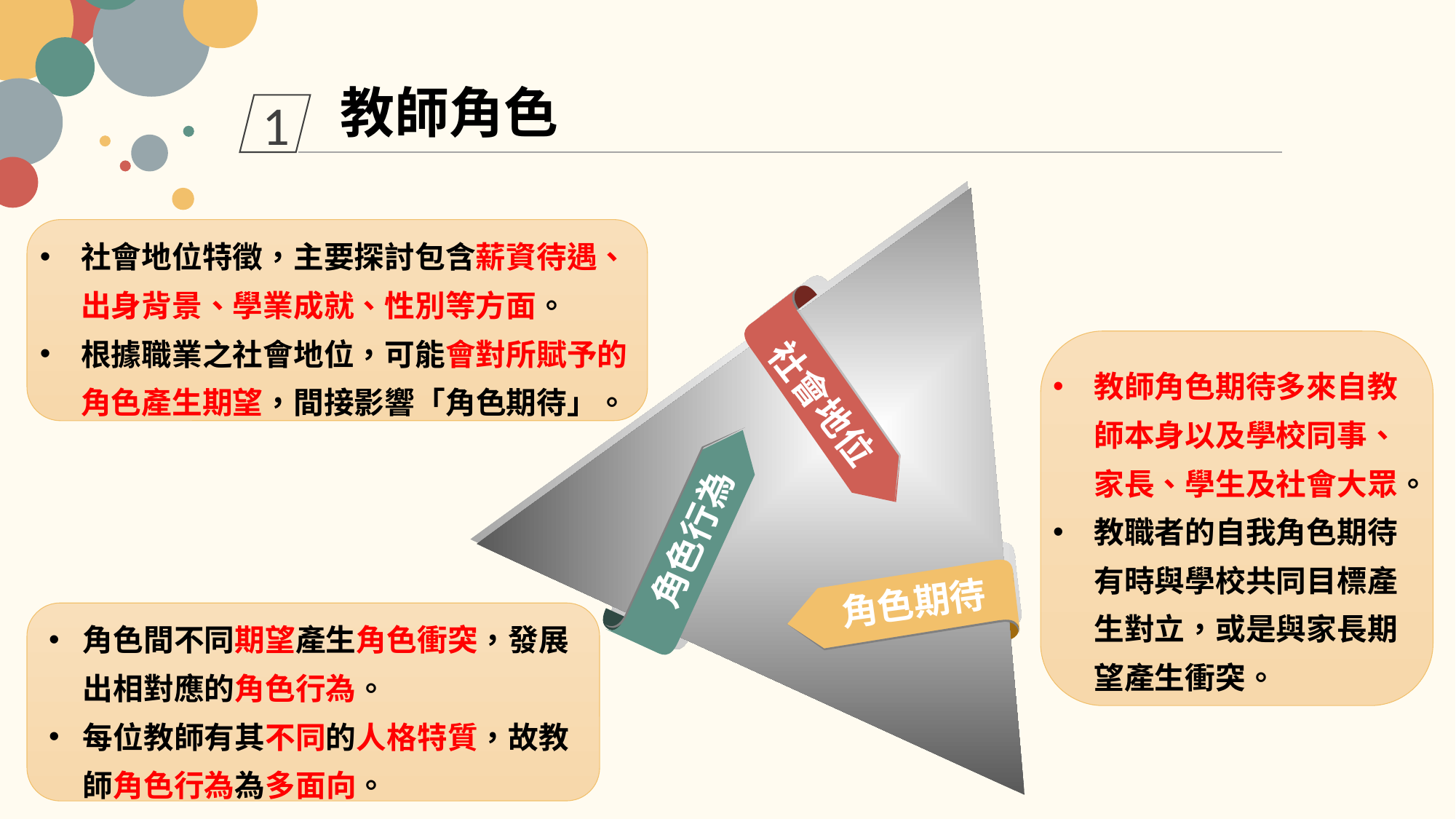

教師角色
1

社會地位

角色期待
角色行為

社會地位特徵，主要探討包含薪資待遇、出身背景、學業成就、性別等方面。
根據職業之社會地位，可能會對所賦予的角色產生期望，間接影響「角色期待」。

教師角色期待多來自教師本身以及學校同事、家長、學生及社會大眾。
教職者的自我角色期待有時與學校共同目標產生對立，或是與家長期望產生衝突。

角色間不同期望產生角色衝突，發展出相對應的角色行為。
每位教師有其不同的人格特質，故教師角色行為為多面向。